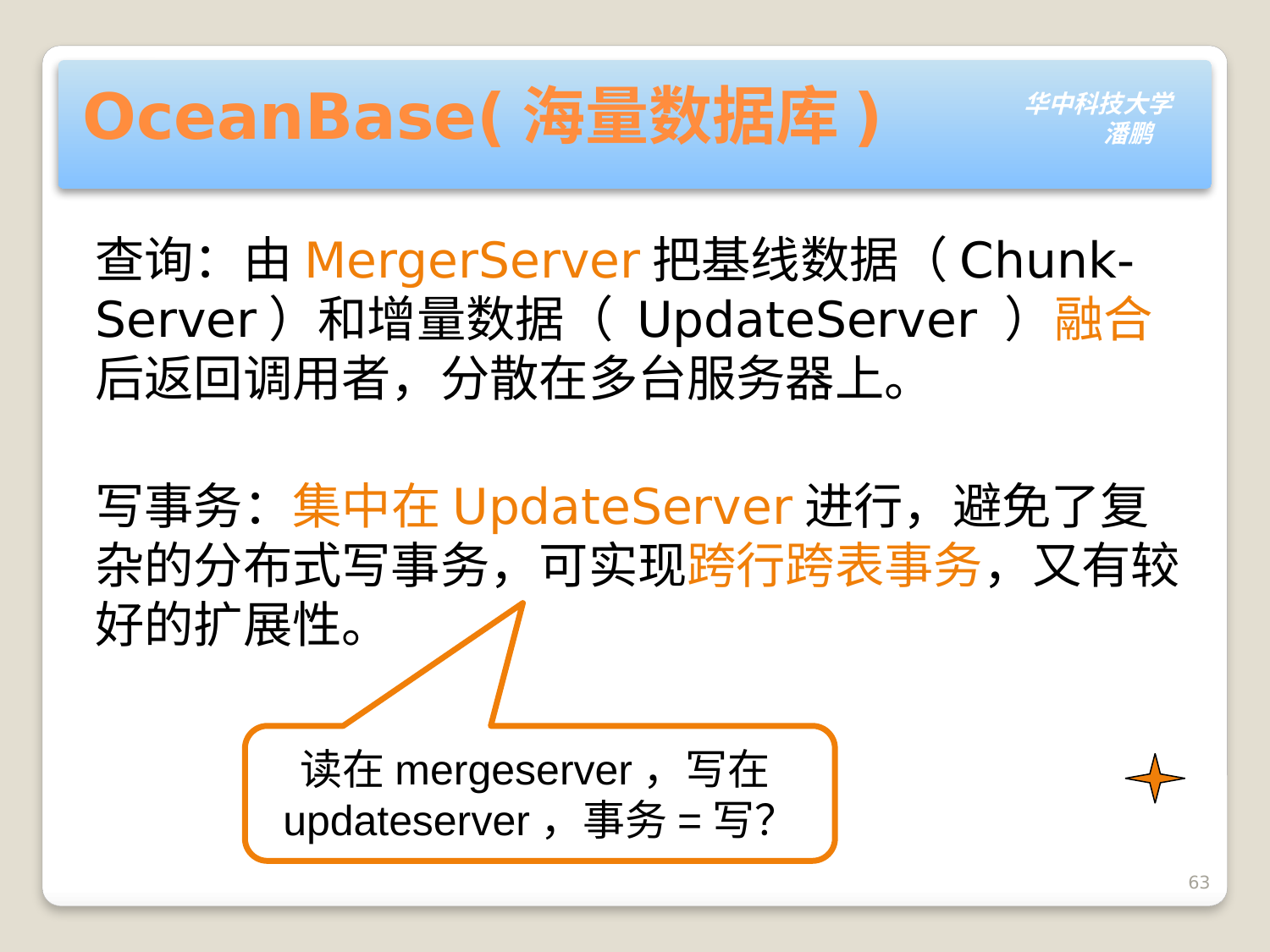

OceanBase(海量数据库)
查询：由MergerServer把基线数据（Chunk-Server）和增量数据（ UpdateServer ）融合后返回调用者，分散在多台服务器上。

写事务：集中在UpdateServer进行，避免了复杂的分布式写事务，可实现跨行跨表事务，又有较好的扩展性。
读在mergeserver，写在updateserver，事务=写？

63